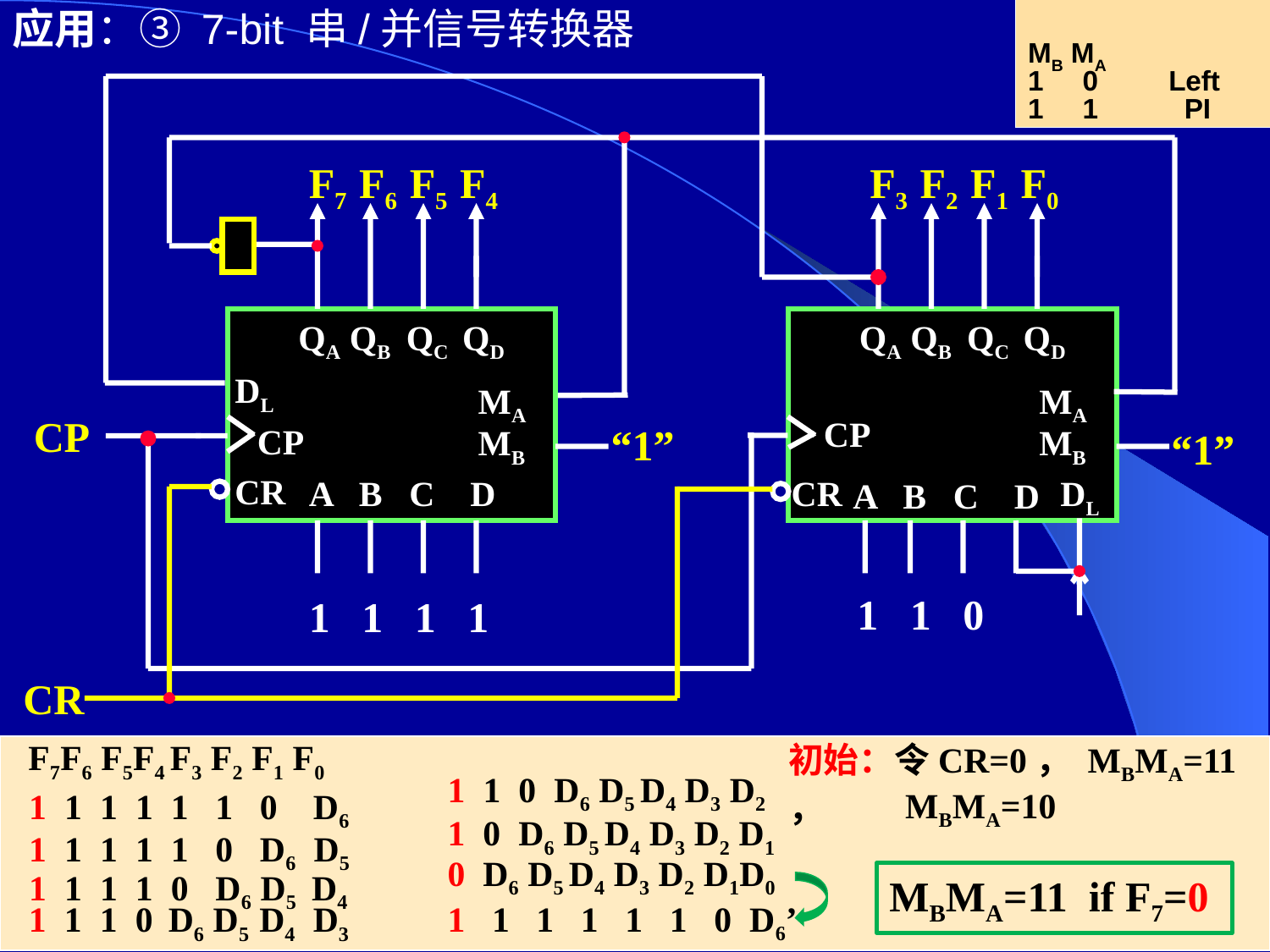

应用：③ 7-bit 串/并信号转换器

MB MA
1     0         Left
1     1           PI

F7  F6  F5  F4
F3  F2  F1  F0

QA  QB   QC  QD

QA  QB   QC  QD
DL
MA
MA

CP
CP
“1”
CP
MB
MB
“1”

CR
A   B   C    D
CR
DL
A   B   C    D

1   1   0
1   1   1   1
CR

F7F6 F5F4 F3 F2 F1 F0
初始：令CR=0， MBMA=11 ，

1  1  0  D6 D5 D4 D3 D2
MBMA=10
1  1  1  1  1   1   0    D6
1  0  D6 D5 D4 D3 D2 D1
1  1  1  1  1   0   D6  D5
0  D6 D5 D4 D3 D2 D1D0
1  1  1  1  0   D6 D5   D4
MBMA=11  if F7=0

1   1   1   1   1   1   0  D6’
1  1  1  0  D6 D5  D4  D3